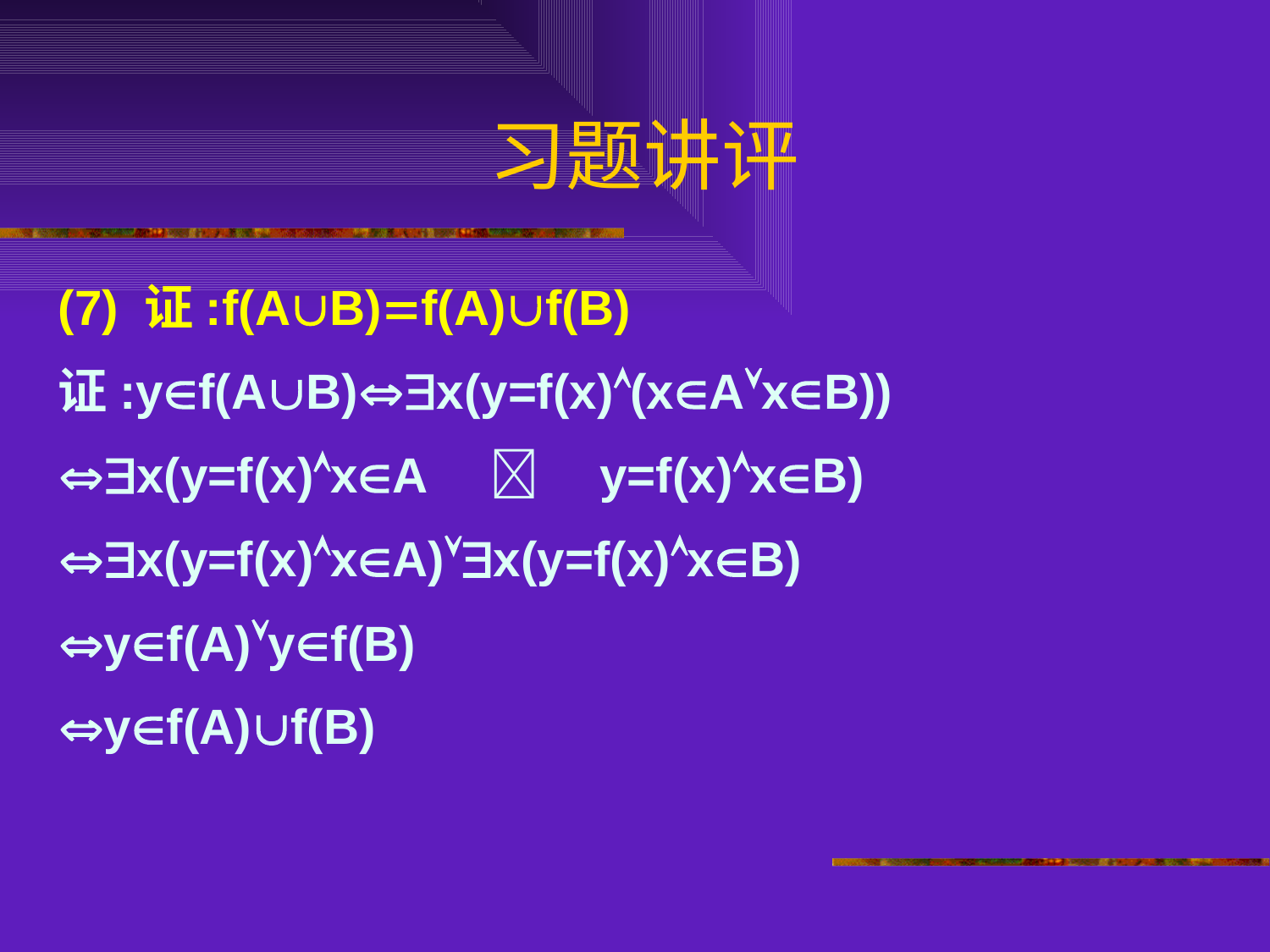

# 习题讲评
(7) 证:f(A∪B)=f(A)∪f(B)
证:y∈f(A∪B)⇔∃x(y=f(x)∧(x∈A∨x∈B))
⇔∃x(y=f(x)∧x∈A　∨　y=f(x)∧x∈B)
⇔∃x(y=f(x)∧x∈A)∨∃x(y=f(x)∧x∈B)
⇔y∈f(A)∨y∈f(B)
⇔y∈f(A)∪f(B)